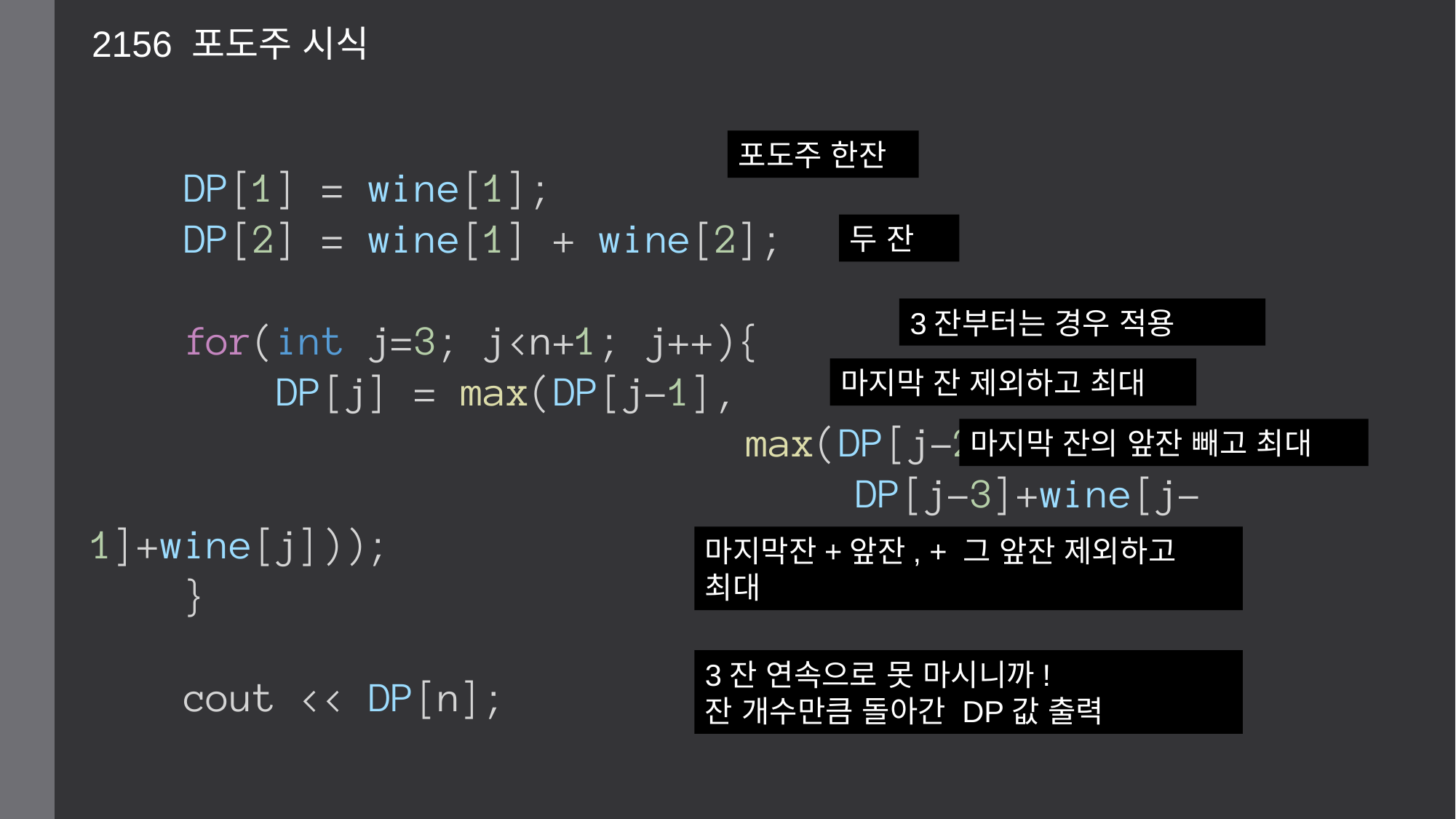

2156 포도주 시식
포도주 한잔
    DP[1] = wine[1];
    DP[2] = wine[1] + wine[2];
    for(int j=3; j<n+1; j++){
        DP[j] = max(DP[j-1],
						max(DP[j-2]+wine[j],
							DP[j-3]+wine[j-1]+wine[j]));
    }
    cout << DP[n];
두 잔
3잔부터는 경우 적용
마지막 잔 제외하고 최대
마지막 잔의 앞잔 빼고 최대
마지막잔+앞잔, + 그 앞잔 제외하고 최대
3잔 연속으로 못 마시니까!
잔 개수만큼 돌아간 DP값 출력